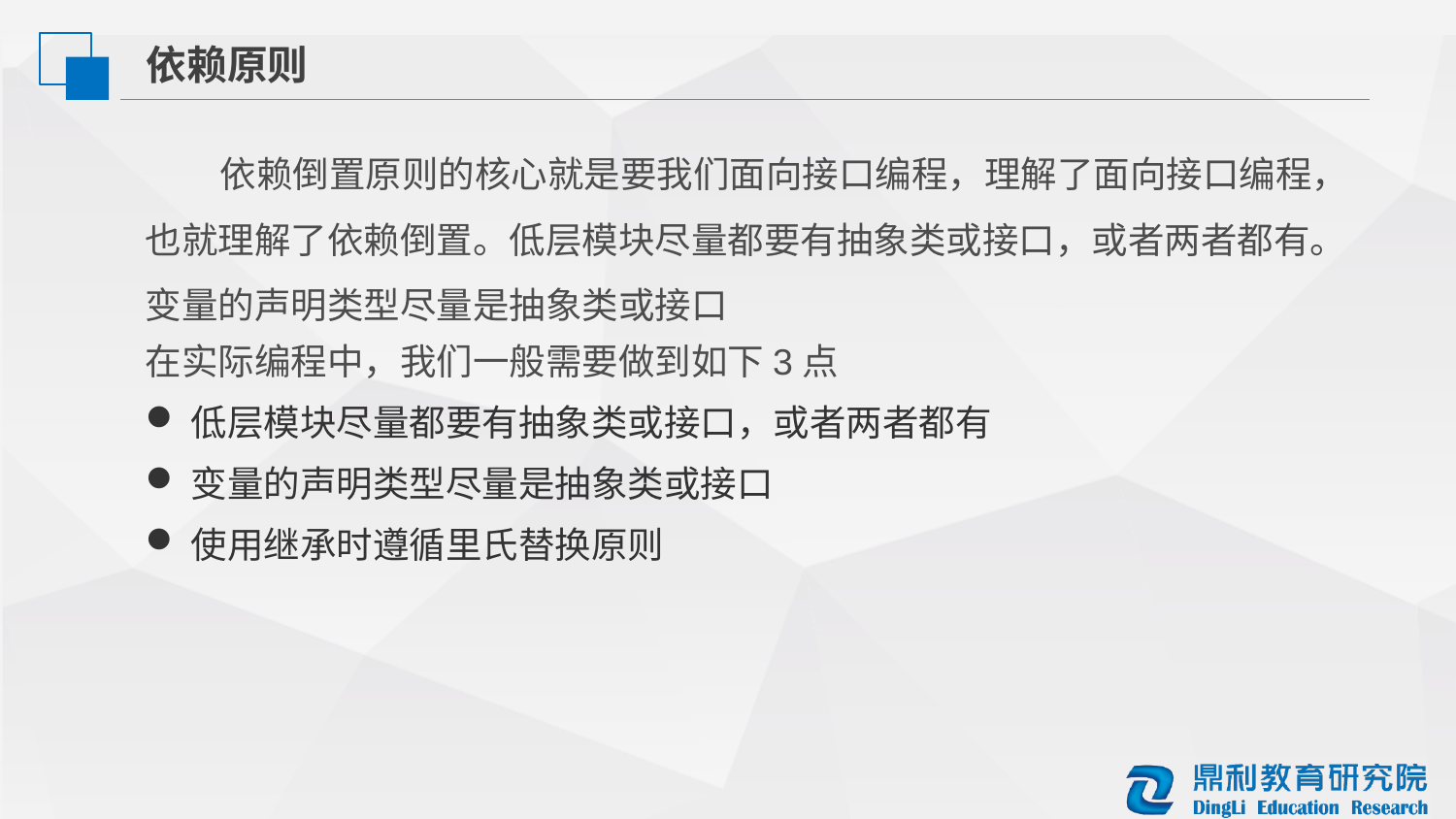

依赖原则
        依赖倒置原则的核心就是要我们面向接口编程，理解了面向接口编程，也就理解了依赖倒置。低层模块尽量都要有抽象类或接口，或者两者都有。变量的声明类型尽量是抽象类或接口
在实际编程中，我们一般需要做到如下3点
低层模块尽量都要有抽象类或接口，或者两者都有
变量的声明类型尽量是抽象类或接口
使用继承时遵循里氏替换原则